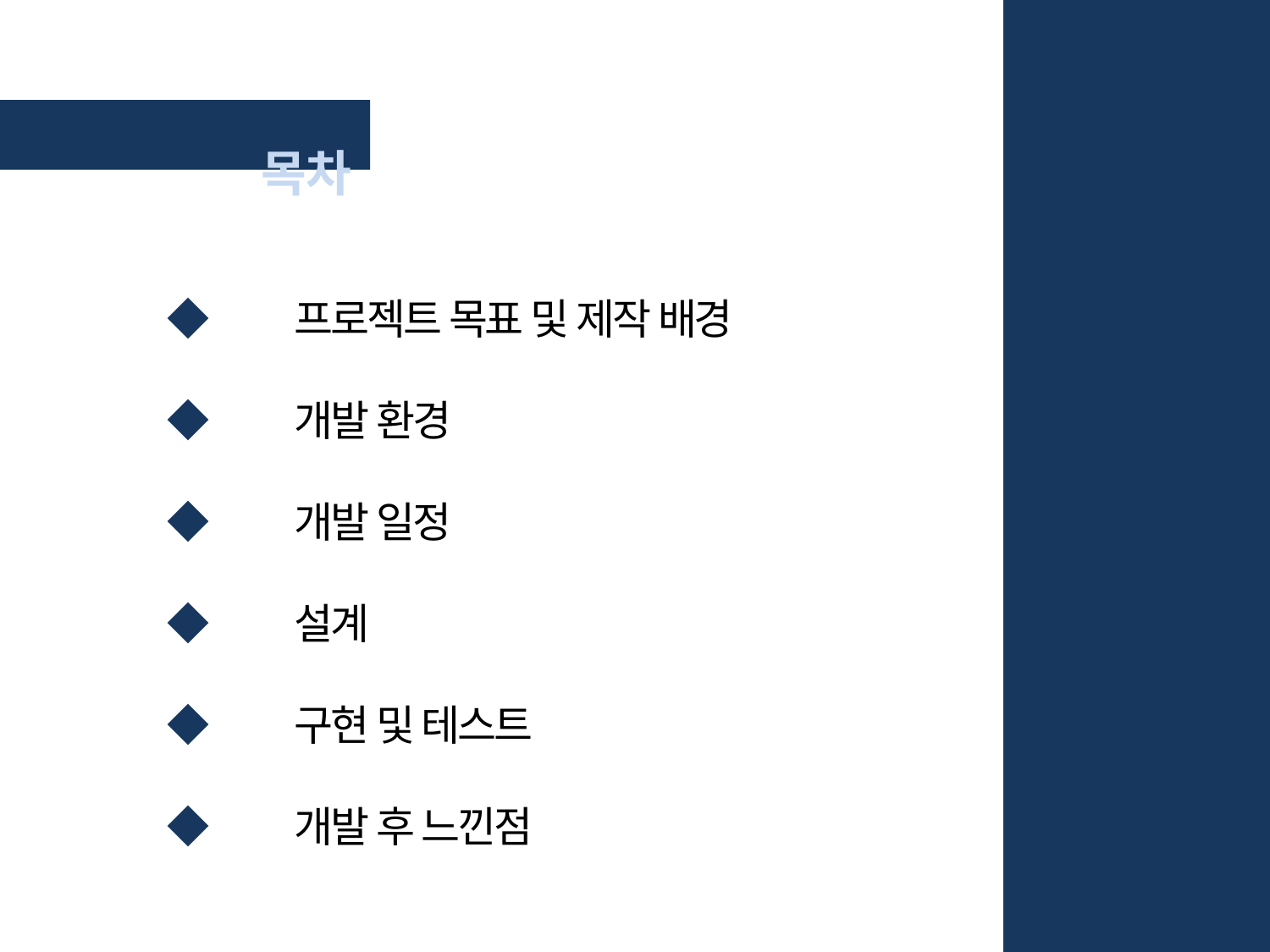

목차
◆ 	프로젝트 목표 및 제작 배경

◆ 	개발 환경

◆ 	개발 일정

◆ 	설계

◆ 	구현 및 테스트

◆ 	개발 후 느낀점